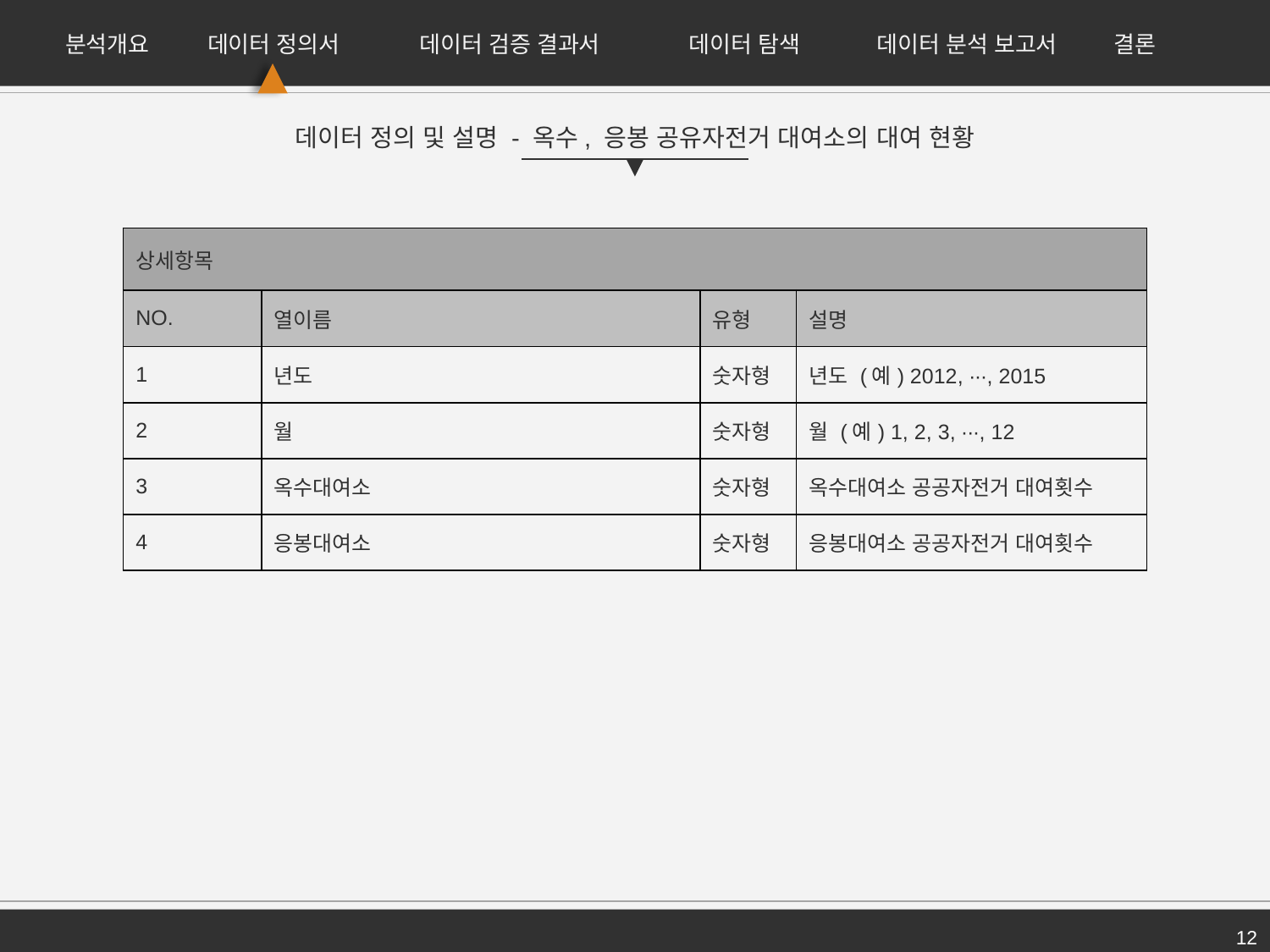

분석개요
데이터 정의서
데이터 검증 결과서
데이터 탐색
데이터 분석 보고서
결론

데이터 정의 및 설명 - 옥수, 응봉 공유자전거 대여소의 대여 현황

| 상세항목 |  |  |  |
| --- | --- | --- | --- |
| NO. | 열이름 | 유형 | 설명 |
| 1 | 년도 | 숫자형 | 년도 (예) 2012, ∙∙∙, 2015 |
| 2 | 월 | 숫자형 | 월 (예) 1, 2, 3, ∙∙∙, 12 |
| 3 | 옥수대여소 | 숫자형 | 옥수대여소 공공자전거 대여횟수 |
| 4 | 응봉대여소 | 숫자형 | 응봉대여소 공공자전거 대여횟수 |

12